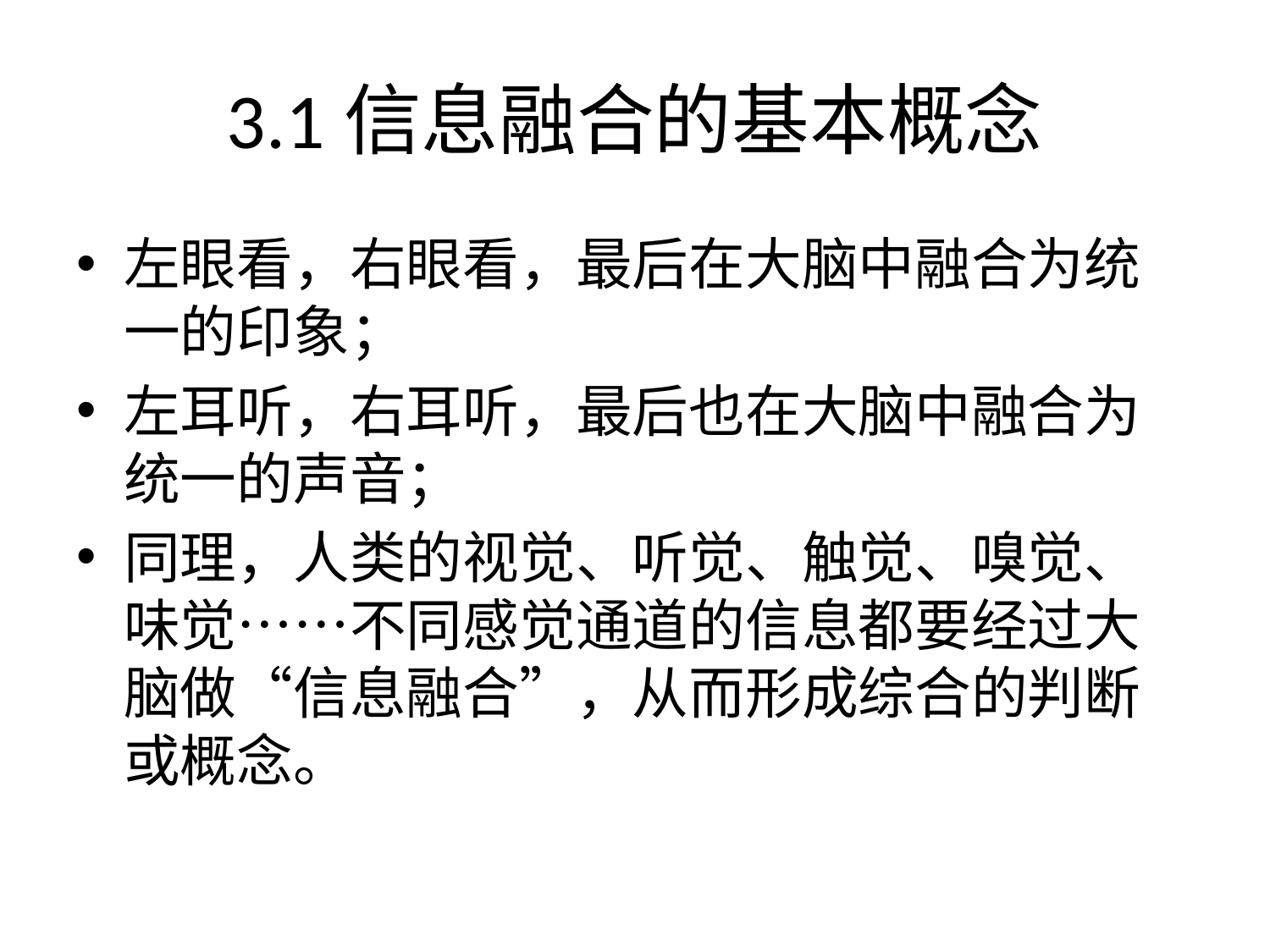

# 3.1信息融合的基本概念
左眼看，右眼看，最后在大脑中融合为统一的印象；
左耳听，右耳听，最后也在大脑中融合为统一的声音；
同理，人类的视觉、听觉、触觉、嗅觉、味觉……不同感觉通道的信息都要经过大脑做“信息融合”，从而形成综合的判断或概念。